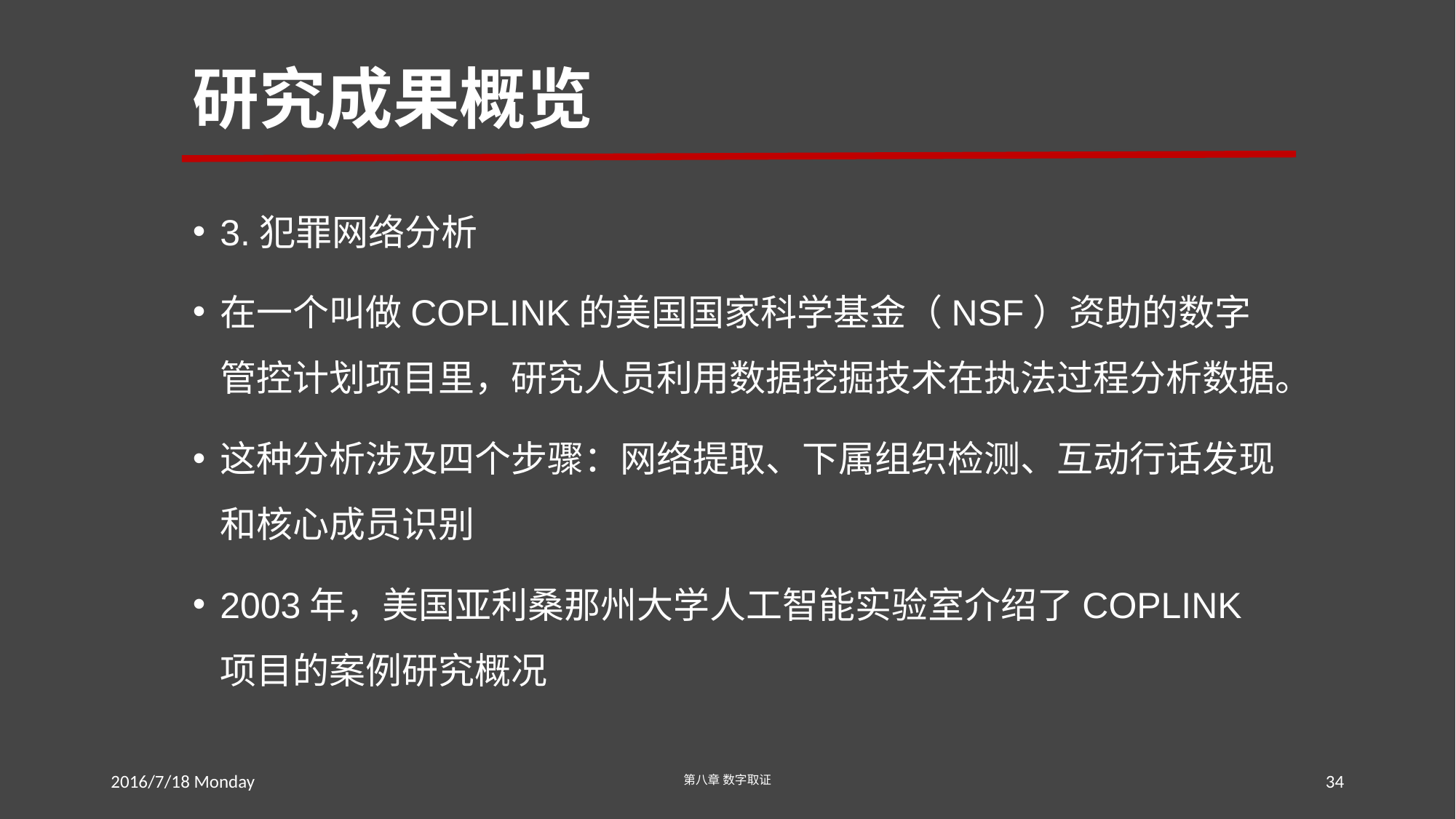

# 研究成果概览
3.犯罪网络分析
在一个叫做COPLINK的美国国家科学基金（NSF）资助的数字管控计划项目里，研究人员利用数据挖掘技术在执法过程分析数据。
这种分析涉及四个步骤：网络提取、下属组织检测、互动行话发现和核心成员识别
2003年，美国亚利桑那州大学人工智能实验室介绍了COPLINK项目的案例研究概况
2016/7/18 Monday
第八章 数字取证
34